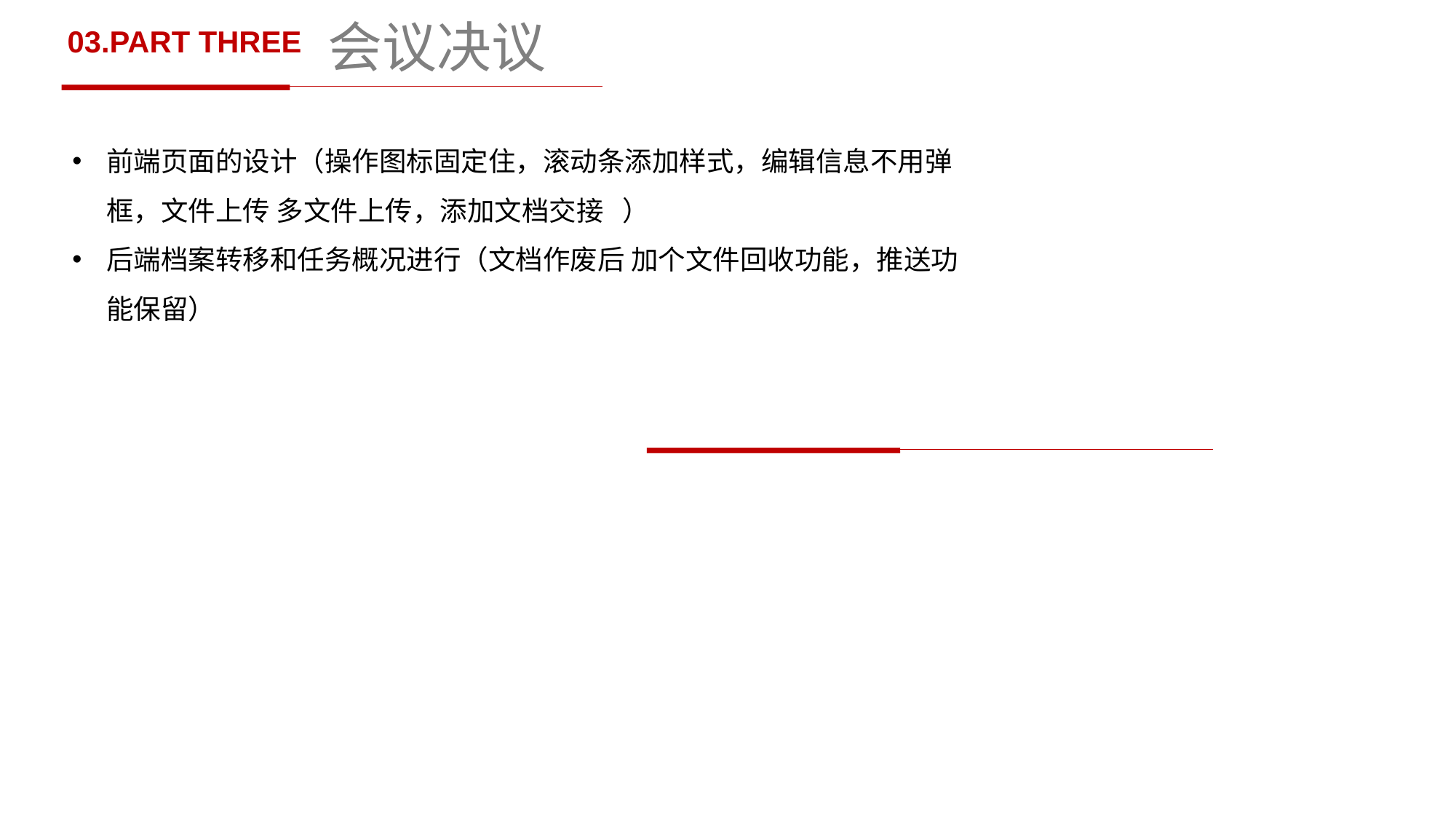

# 会议决议
03.PART THREE

前端页面的设计（操作图标固定住，滚动条添加样式，编辑信息不用弹框，文件上传 多文件上传，添加文档交接   ）
后端档案转移和任务概况进行（文档作废后 加个文件回收功能，推送功能保留）